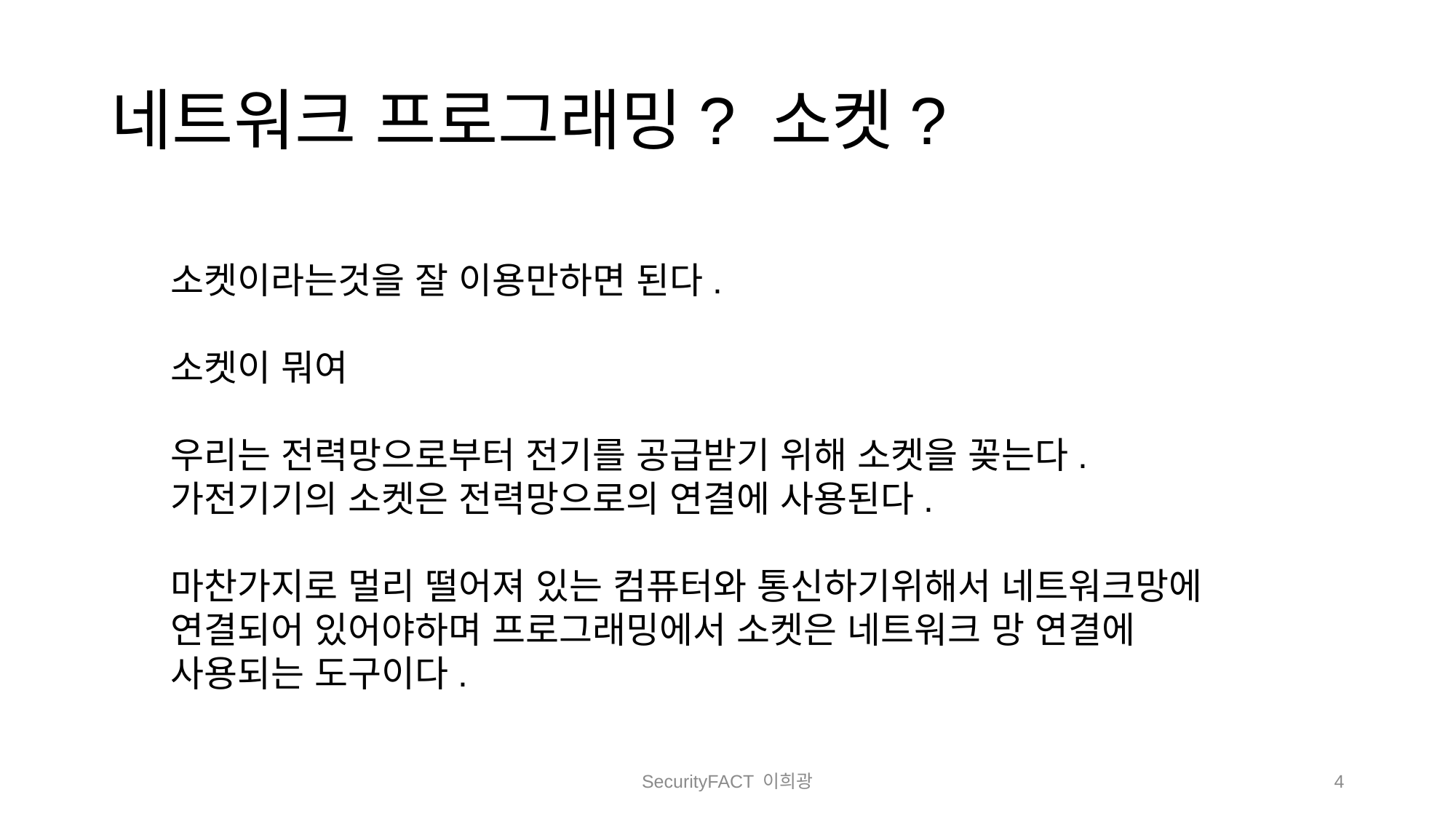

# 네트워크 프로그래밍? 소켓?
소켓이라는것을 잘 이용만하면 된다.

소켓이 뭐여

우리는 전력망으로부터 전기를 공급받기 위해 소켓을 꽂는다.
가전기기의 소켓은 전력망으로의 연결에 사용된다.

마찬가지로 멀리 떨어져 있는 컴퓨터와 통신하기위해서 네트워크망에 연결되어 있어야하며 프로그래밍에서 소켓은 네트워크 망 연결에 사용되는 도구이다.
SecurityFACT 이희광
4